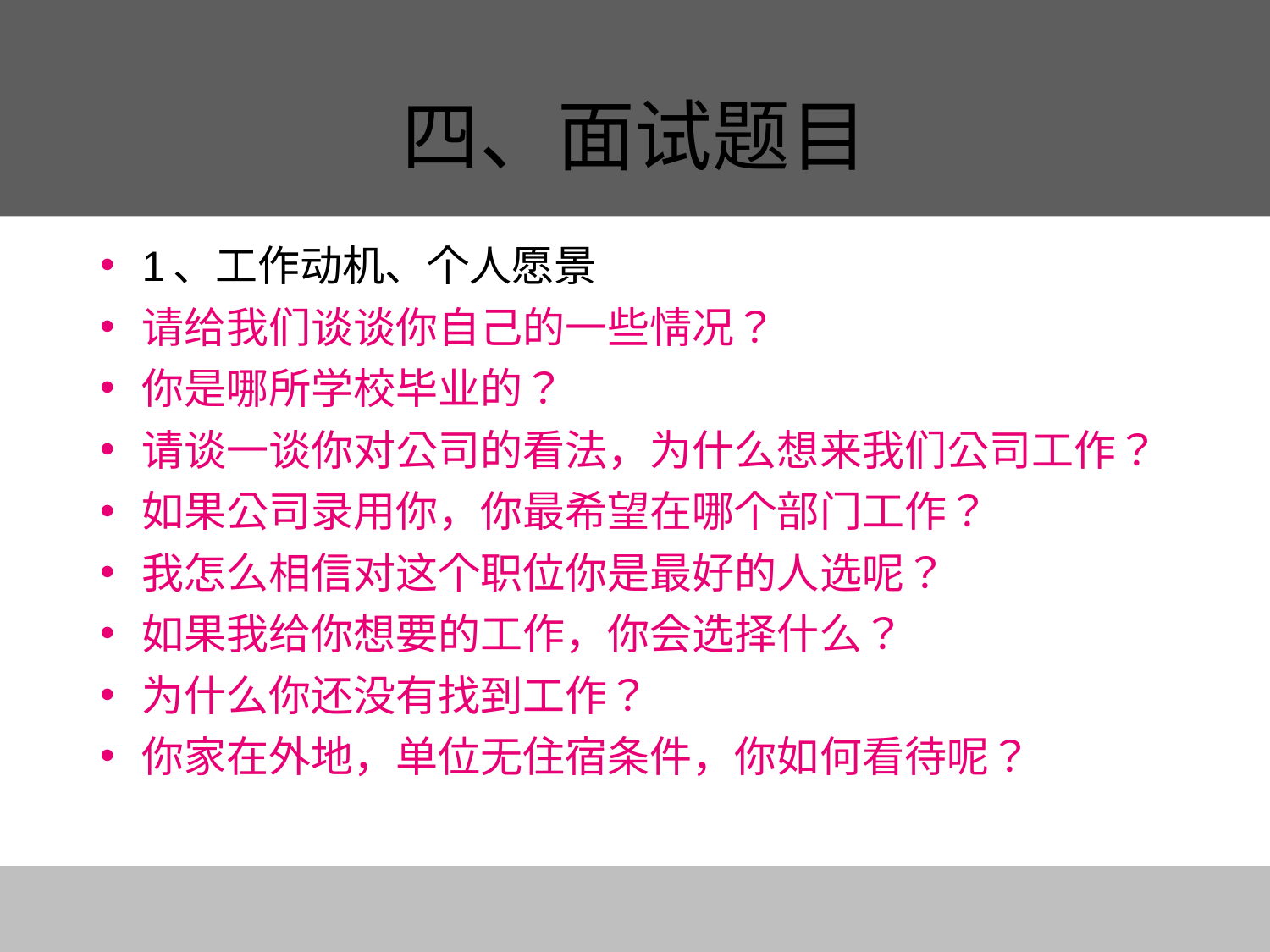

# 四、面试题目
1、工作动机、个人愿景
请给我们谈谈你自己的一些情况？
你是哪所学校毕业的？
请谈一谈你对公司的看法，为什么想来我们公司工作？
如果公司录用你，你最希望在哪个部门工作？
我怎么相信对这个职位你是最好的人选呢？
如果我给你想要的工作，你会选择什么？
为什么你还没有找到工作？
你家在外地，单位无住宿条件，你如何看待呢？